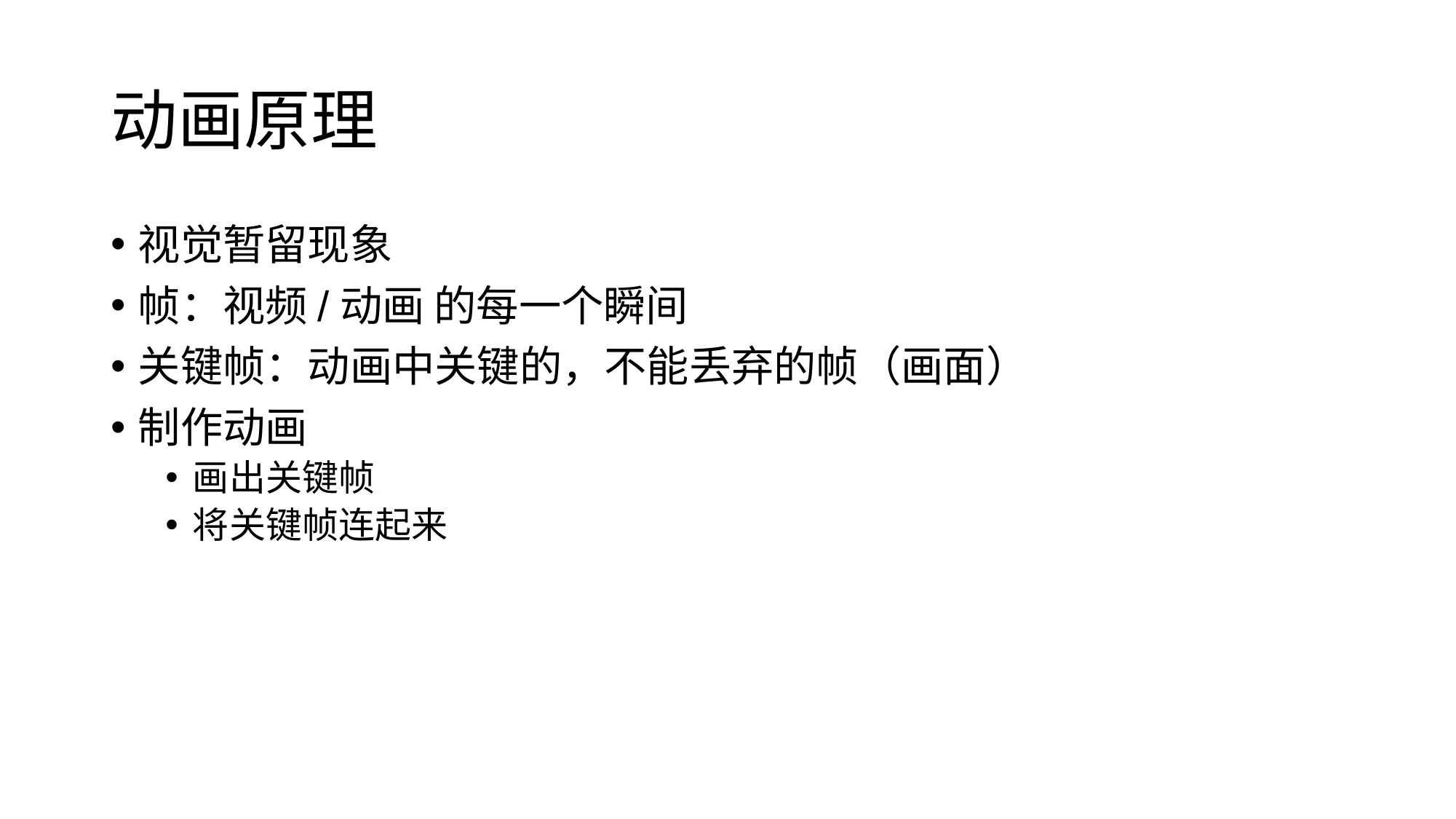

# 动画原理
视觉暂留现象
帧：视频/动画 的每一个瞬间
关键帧：动画中关键的，不能丢弃的帧（画面）
制作动画
画出关键帧
将关键帧连起来